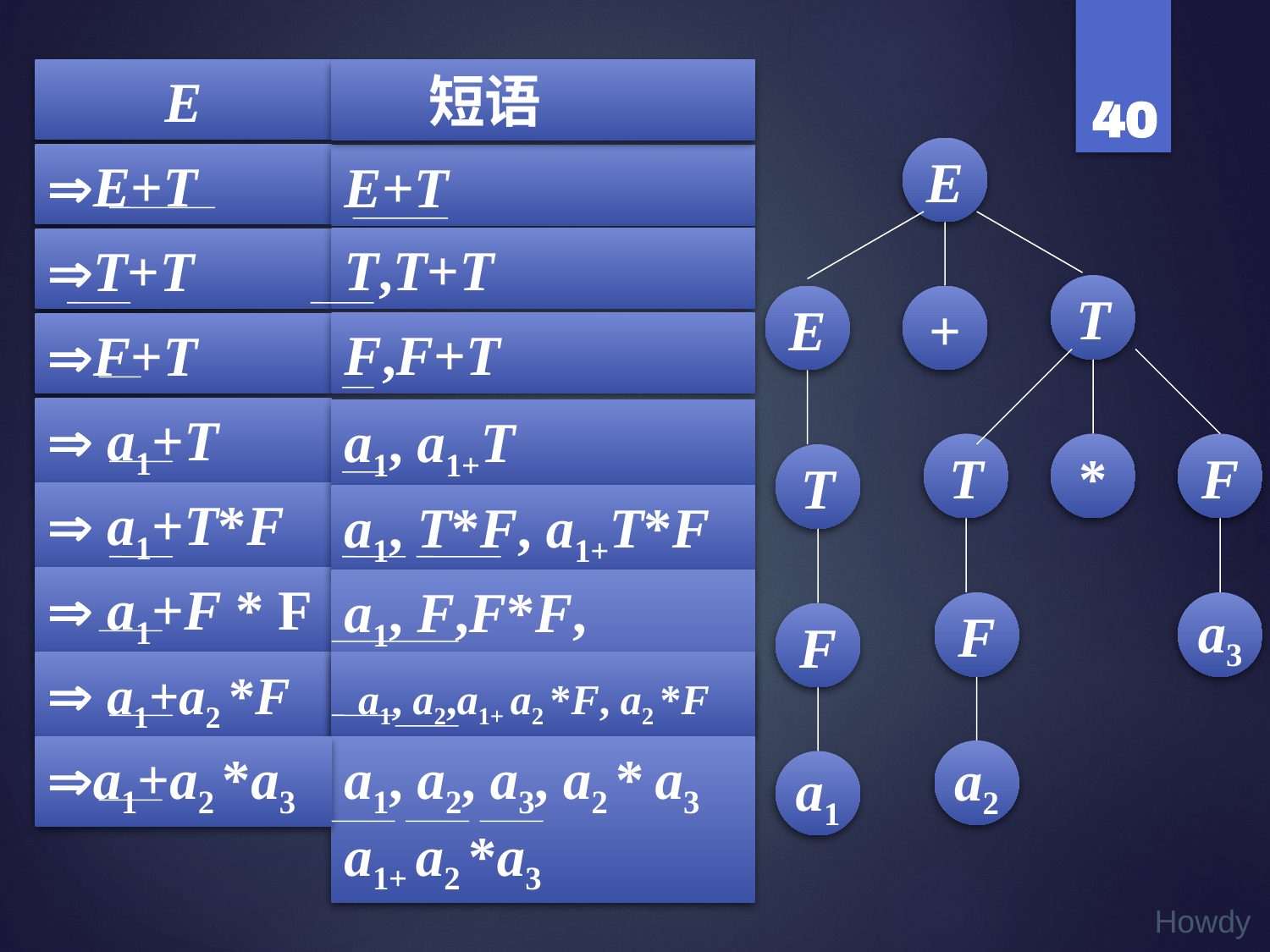

E
短语
E
⇒E+T
E+T

T,T+T
⇒T+T
T
E
+

F,F+T
⇒F+T

⇒ a1+T
a1, a1+T
T
*
F
T

⇒ a1+T*F
a1, T*F, a1+T*F

⇒ a1+F * F
a1, F,F*F, a1+F*F
F
a3
F

⇒ a1+a2 *F
 a1, a2,a1+ a2 *F, a2 *F

⇒a1+a2 *a3
a1, a2, a3, a2 * a3 a1+ a2 *a3
a2
a1